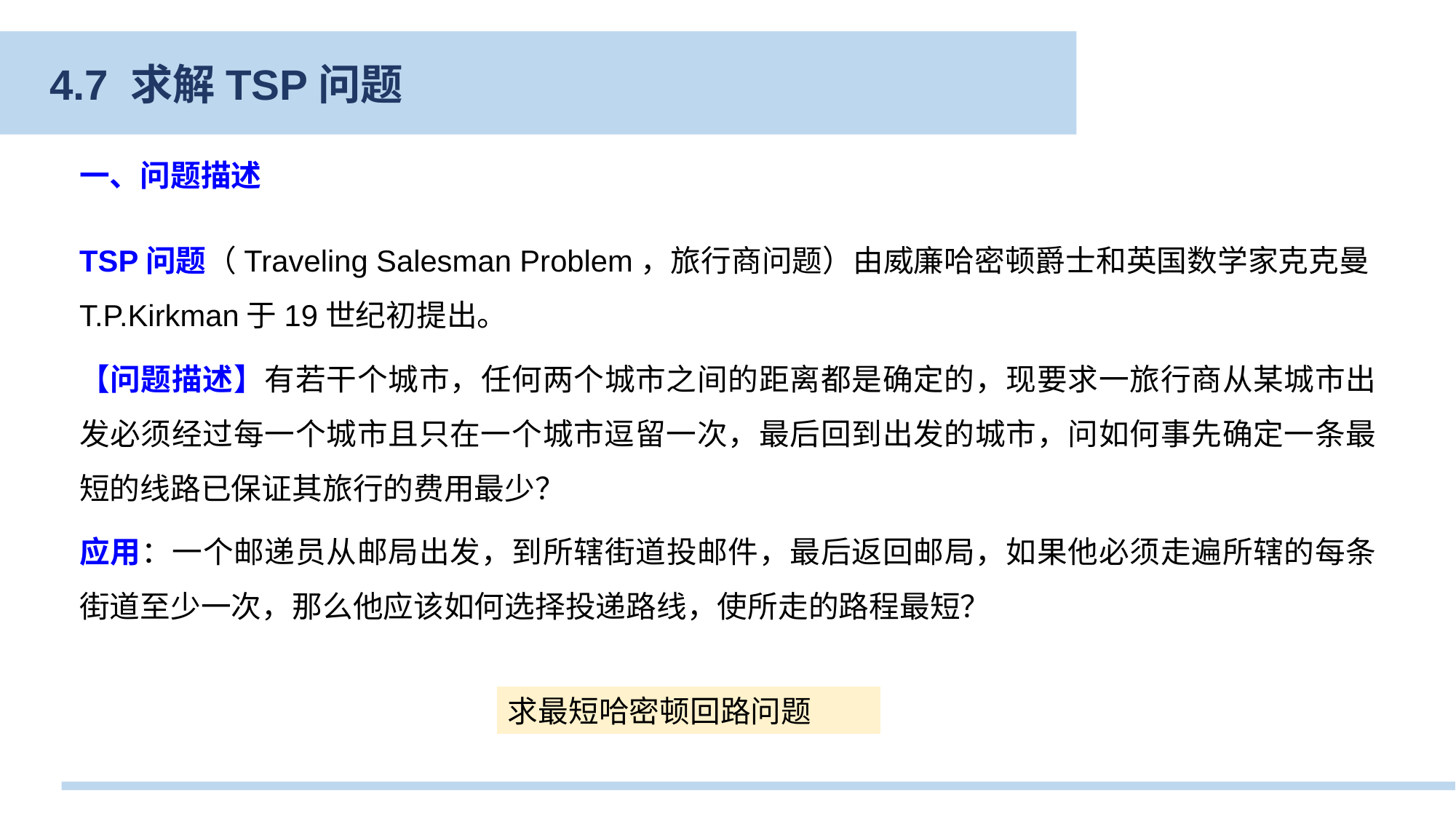

4.7 求解TSP问题
一、问题描述
TSP问题（Traveling Salesman Problem，旅行商问题）由威廉哈密顿爵士和英国数学家克克曼T.P.Kirkman于19世纪初提出。
【问题描述】有若干个城市，任何两个城市之间的距离都是确定的，现要求一旅行商从某城市出发必须经过每一个城市且只在一个城市逗留一次，最后回到出发的城市，问如何事先确定一条最短的线路已保证其旅行的费用最少？
应用：一个邮递员从邮局出发，到所辖街道投邮件，最后返回邮局，如果他必须走遍所辖的每条街道至少一次，那么他应该如何选择投递路线，使所走的路程最短？

求最短哈密顿回路问题